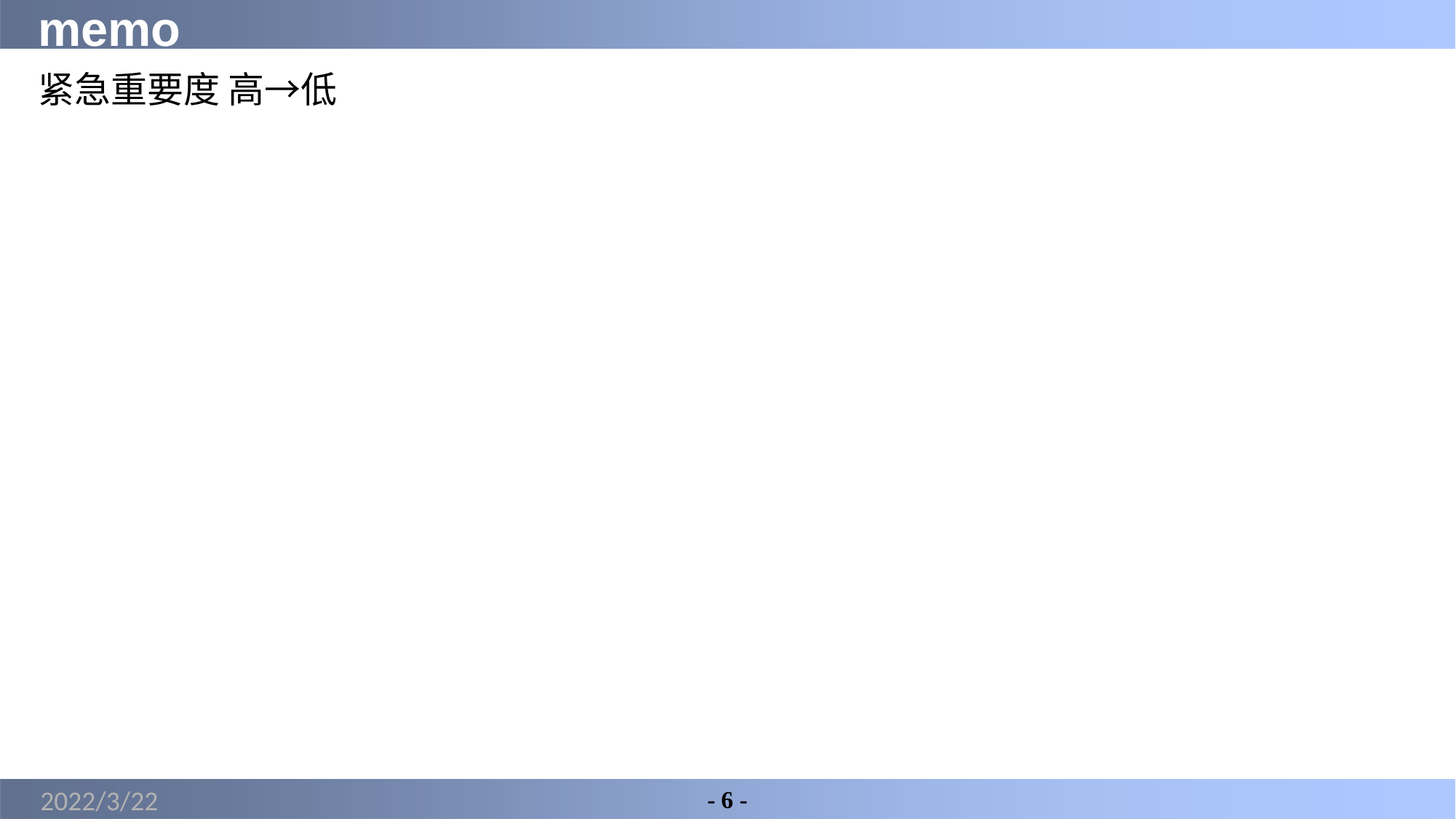

# memo
紧急重要度 高→低
2022/3/22
- 6 -